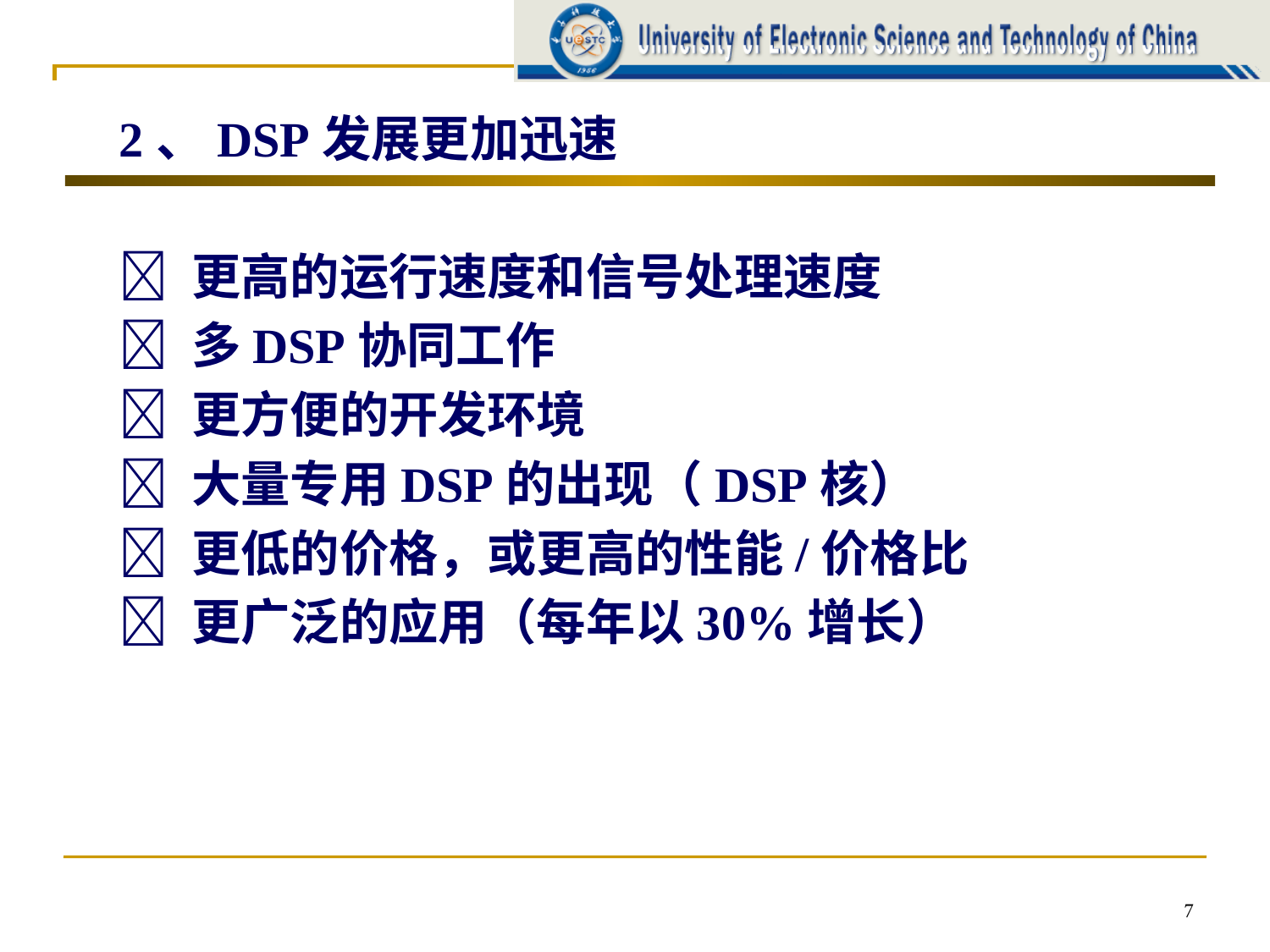

2、DSP发展更加迅速

• 更高的运行速度和信号处理速度
• 多DSP协同工作
• 更方便的开发环境
• 大量专用DSP的出现（DSP核）
• 更低的价格，或更高的性能/价格比
• 更广泛的应用（每年以30%增长）
7